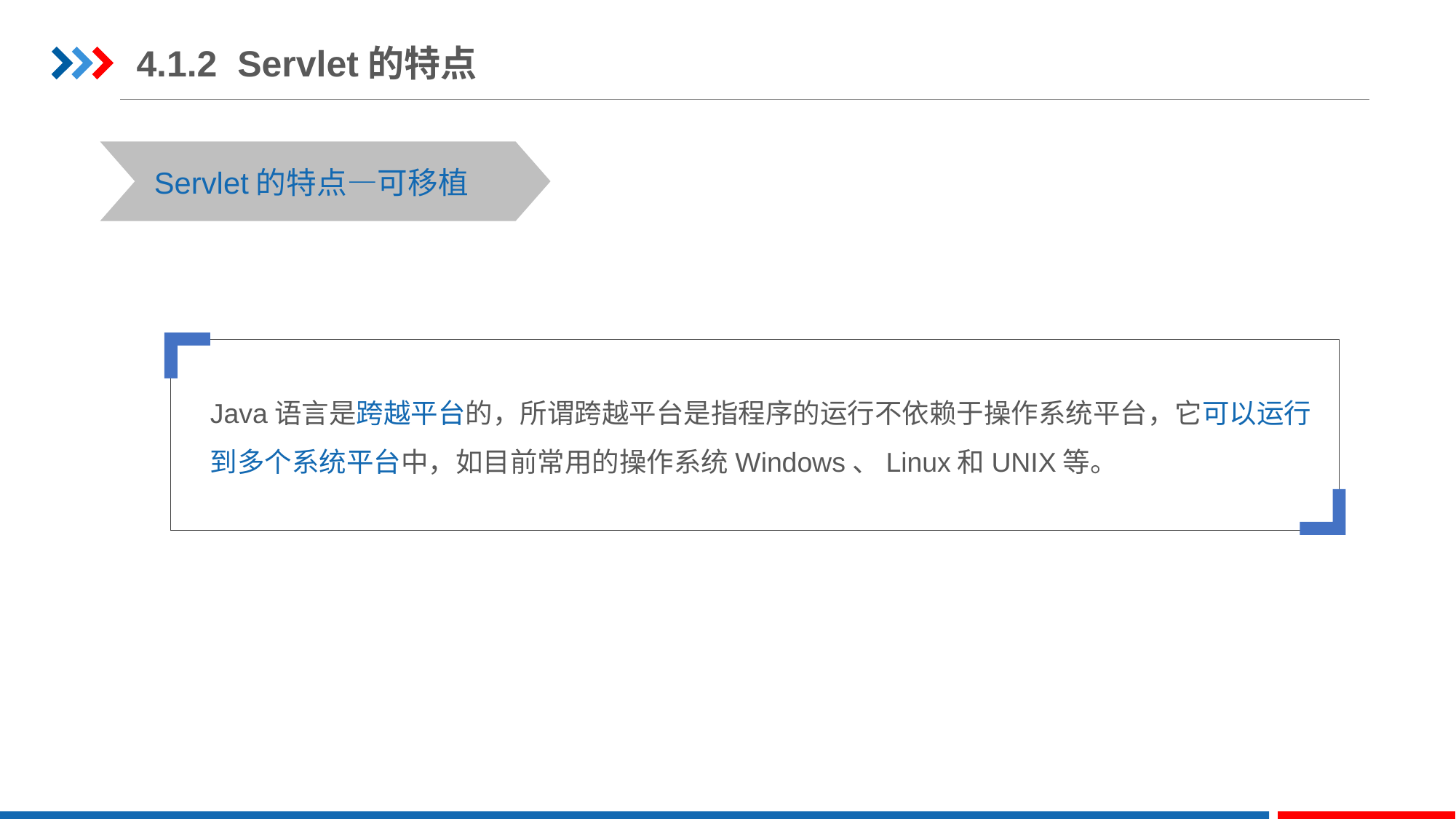

4.1.2  Servlet的特点

Servlet的特点—可移植

Java语言是跨越平台的，所谓跨越平台是指程序的运行不依赖于操作系统平台，它可以运行到多个系统平台中，如目前常用的操作系统Windows、Linux和UNIX等。